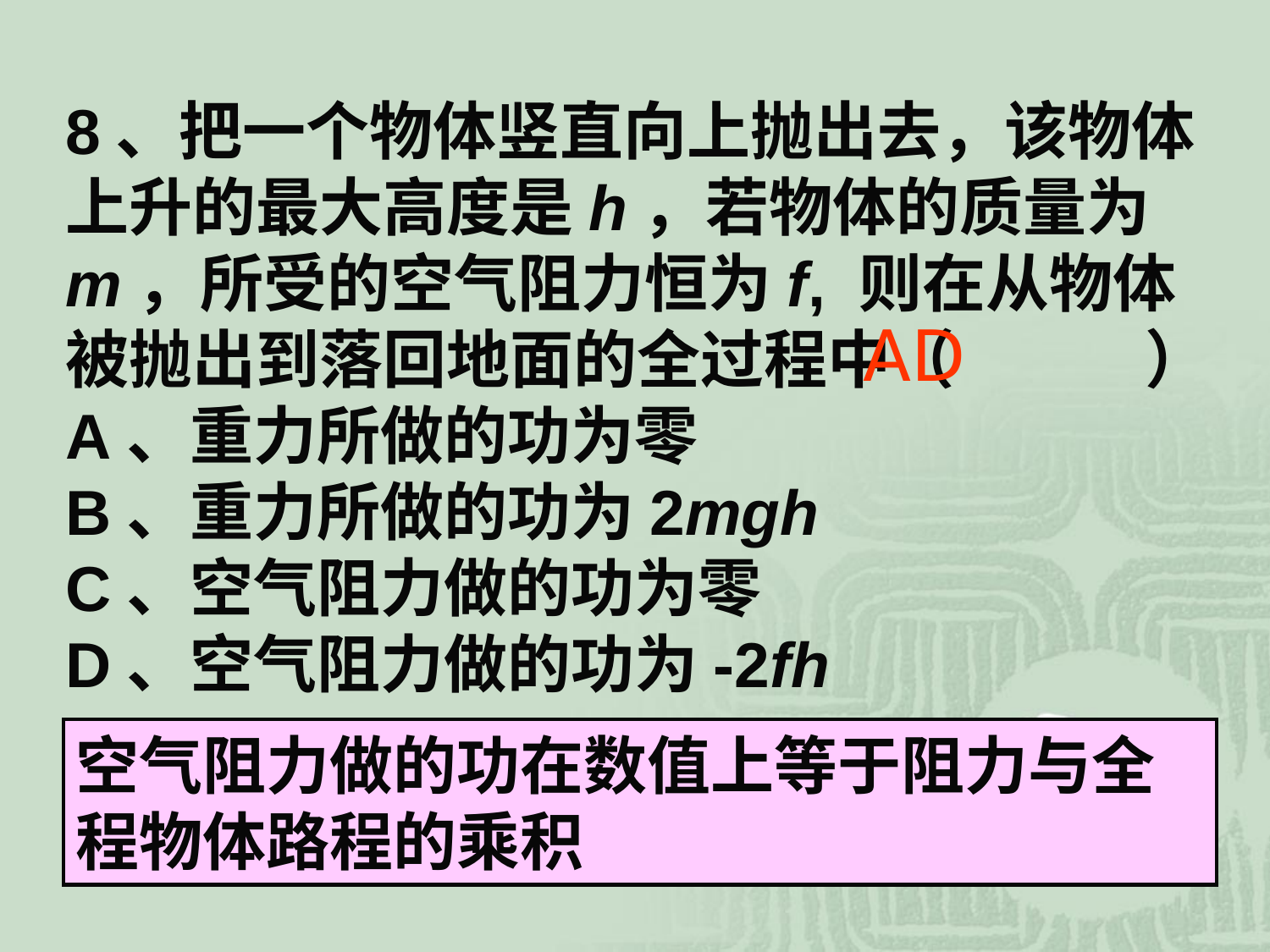

8、把一个物体竖直向上抛出去，该物体上升的最大高度是h，若物体的质量为m，所受的空气阻力恒为f, 则在从物体被抛出到落回地面的全过程中（　　　）
A、重力所做的功为零　　
B、重力所做的功为2mgh
C、空气阻力做的功为零 　
D、空气阻力做的功为-2fh
AD
空气阻力做的功在数值上等于阻力与全程物体路程的乘积